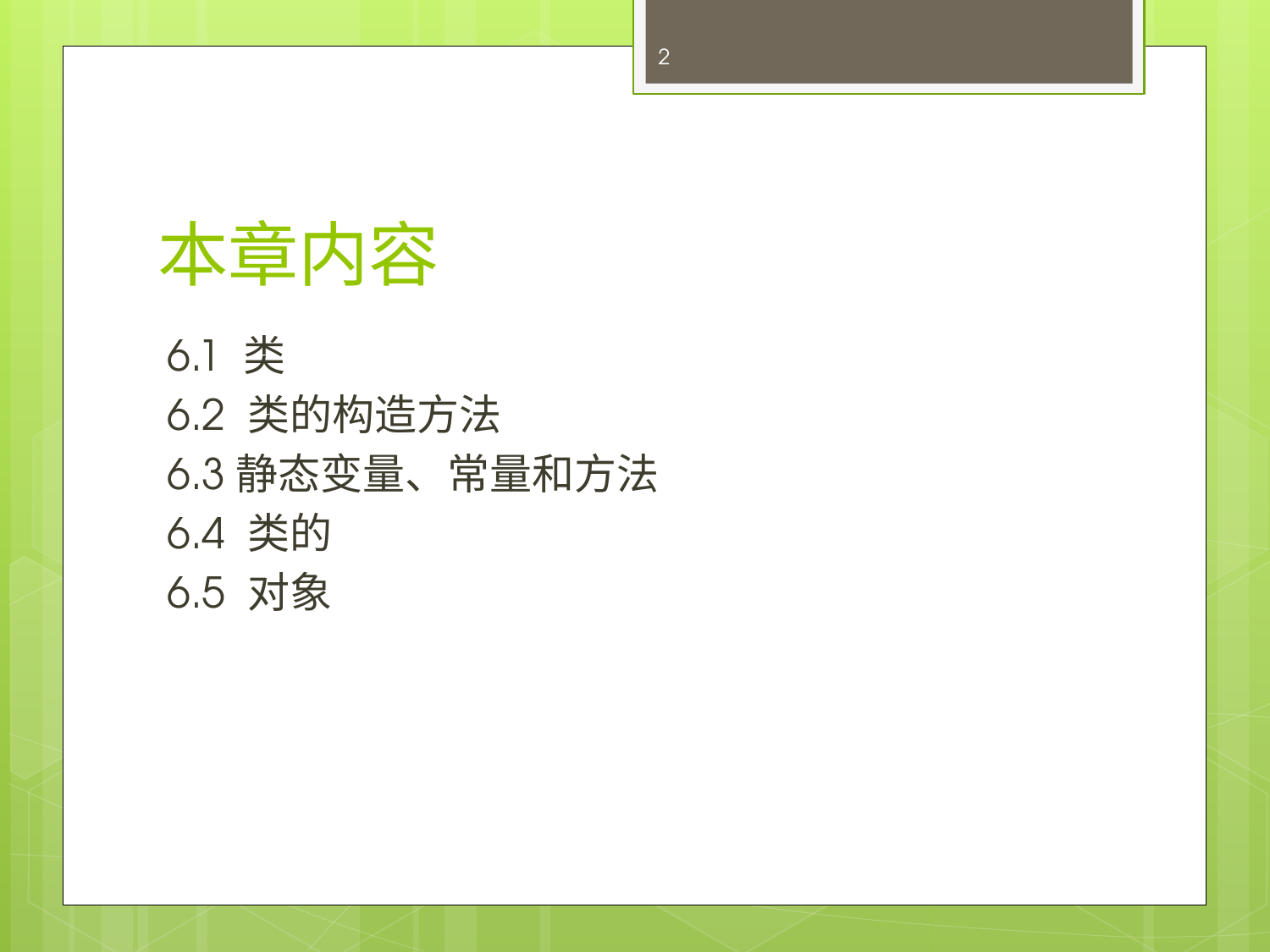

2
# 本章内容
6.1 类
6.2 类的构造方法
6.3静态变量、常量和方法
6.4 类的
6.5 对象